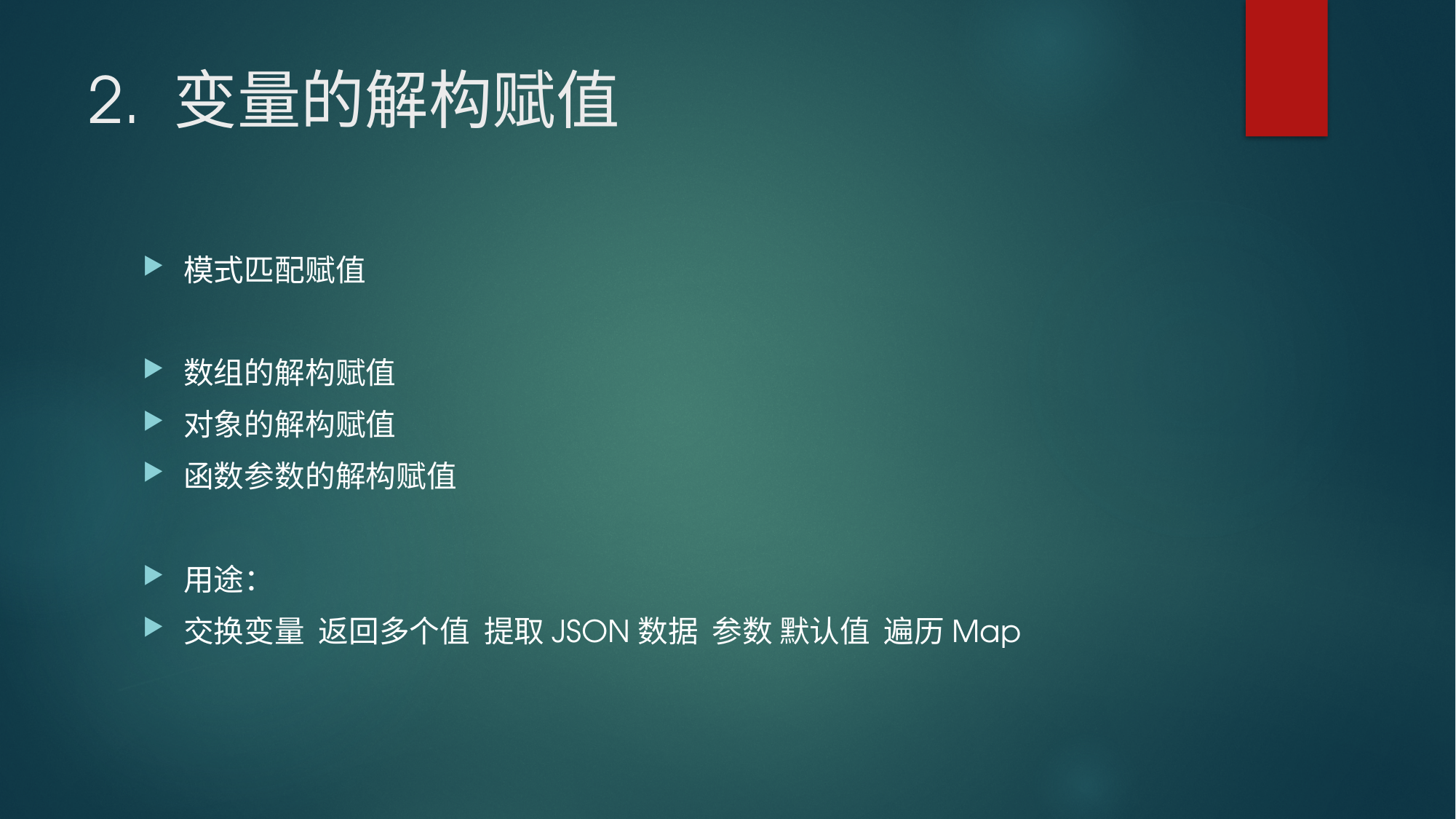

# 2. 变量的解构赋值
模式匹配赋值

数组的解构赋值
对象的解构赋值
函数参数的解构赋值

用途：
交换变量  返回多个值  提取JSON数据  参数 默认值  遍历Map